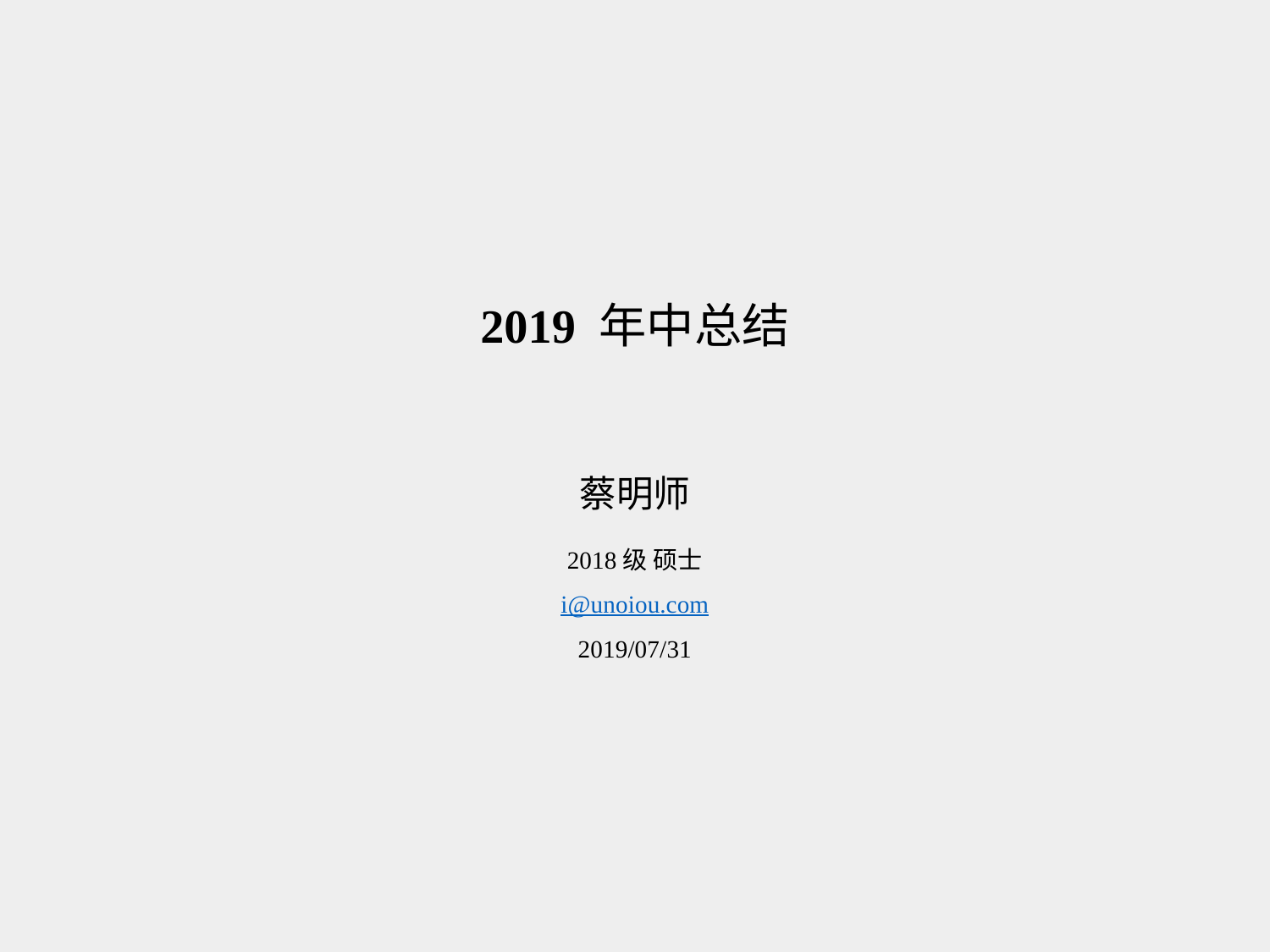

# 2019 年中总结
蔡明师
2018级 硕士
i@unoiou.com
2019/07/31